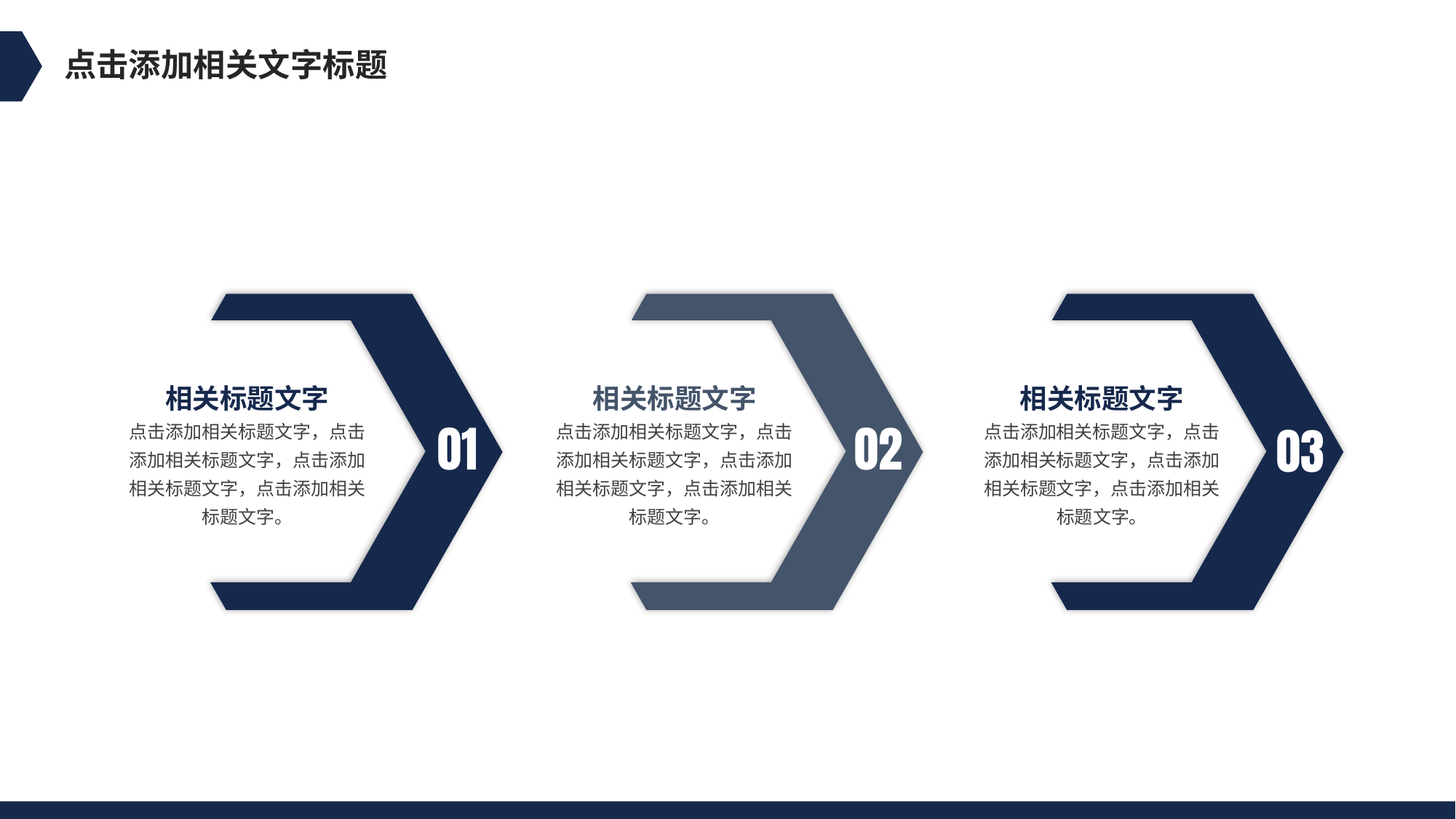

点击添加相关文字标题

相关标题文字
点击添加相关标题文字，点击添加相关标题文字，点击添加相关标题文字，点击添加相关标题文字。
01

相关标题文字
点击添加相关标题文字，点击添加相关标题文字，点击添加相关标题文字，点击添加相关标题文字。
02

相关标题文字
点击添加相关标题文字，点击添加相关标题文字，点击添加相关标题文字，点击添加相关标题文字。
03